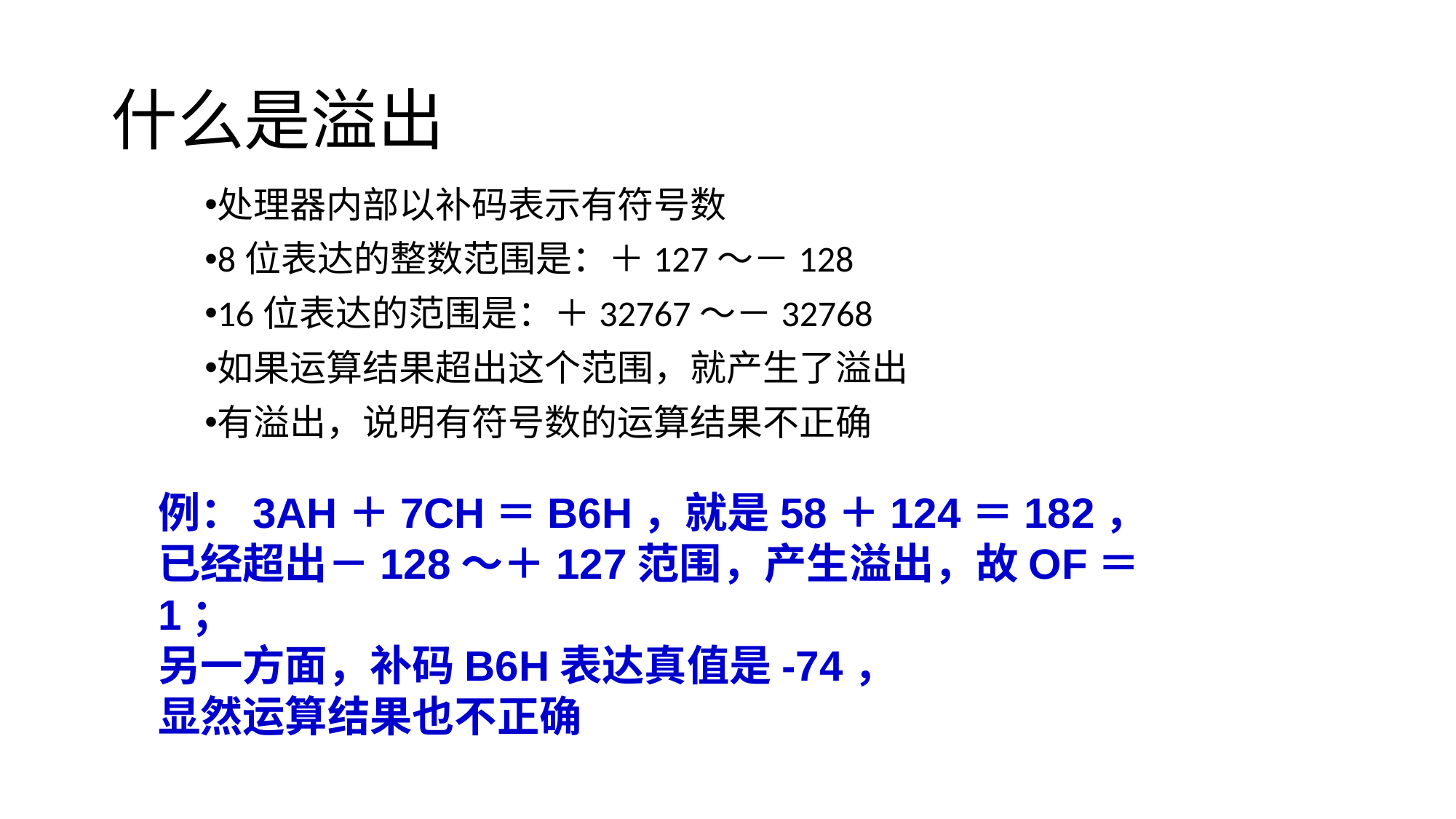

# 什么是溢出
处理器内部以补码表示有符号数
8位表达的整数范围是：＋127～－128
16位表达的范围是：＋32767～－32768
如果运算结果超出这个范围，就产生了溢出
有溢出，说明有符号数的运算结果不正确
例：3AH＋7CH＝B6H，就是58＋124＝182，
已经超出－128～＋127范围，产生溢出，故OF＝1；
另一方面，补码B6H表达真值是-74，
显然运算结果也不正确